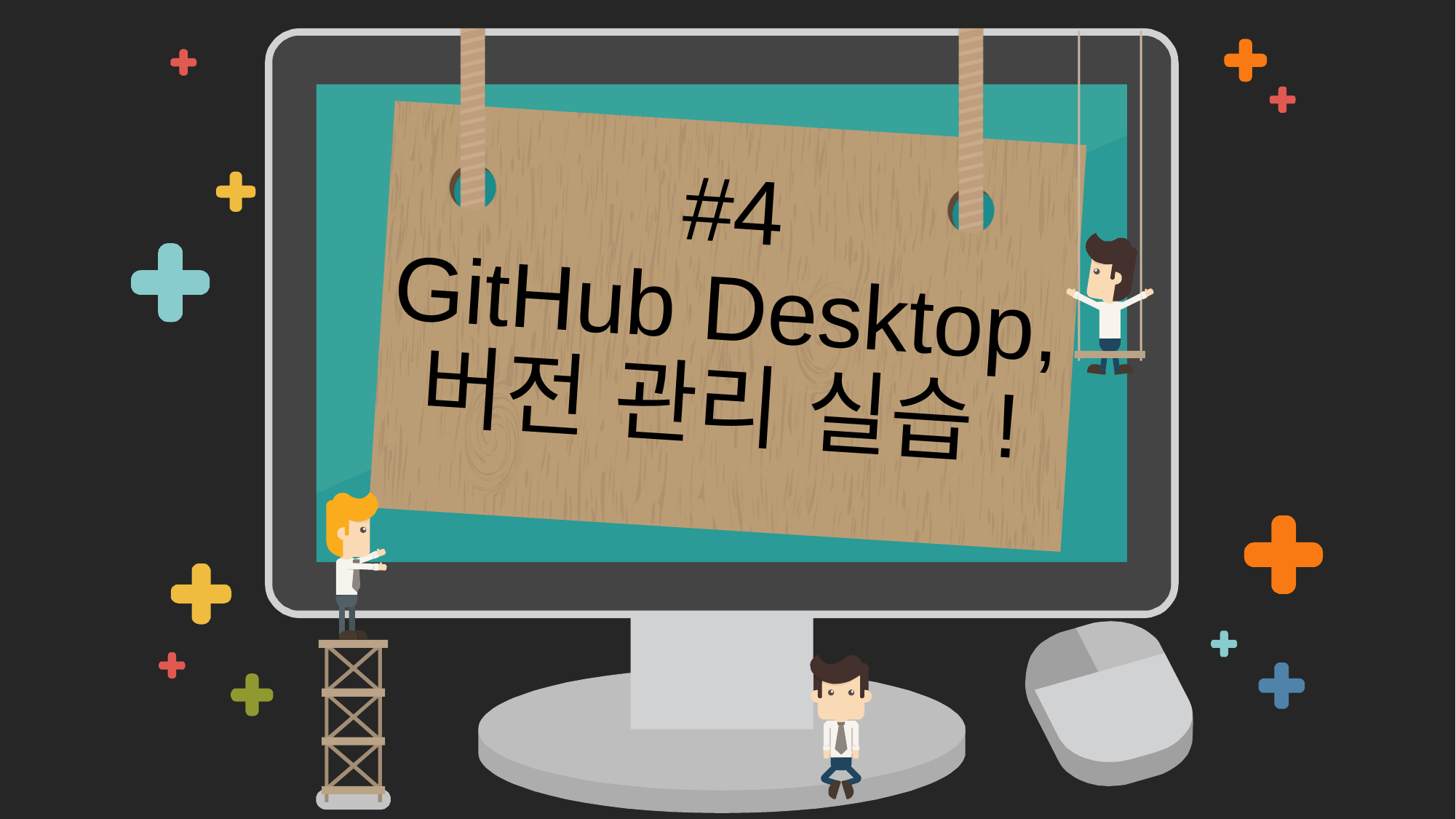

# #4 GitHub Desktop, 버전 관리 실습!